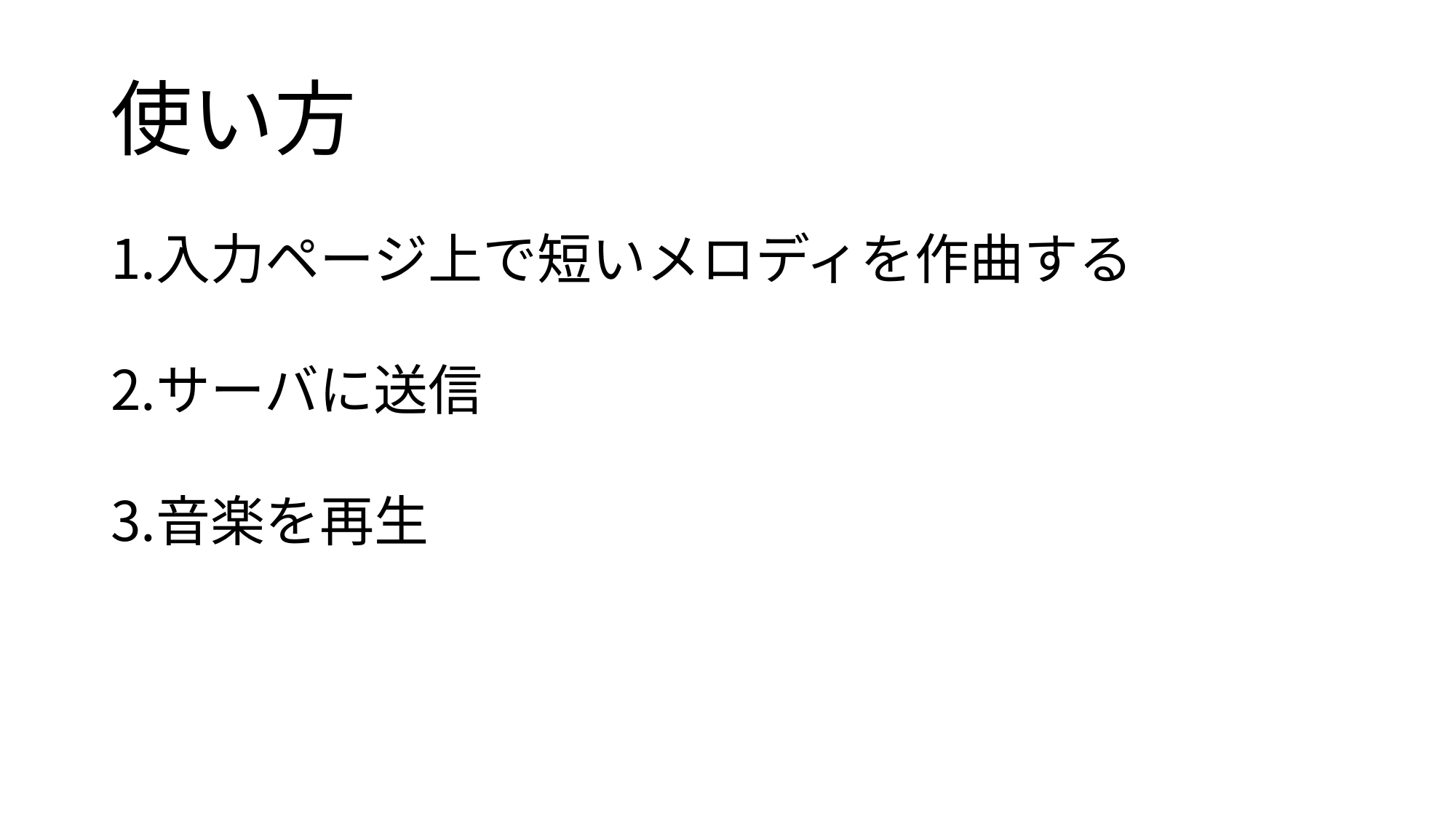

# 使い方
入力ページ上で短いメロディを作曲する

サーバに送信

音楽を再生